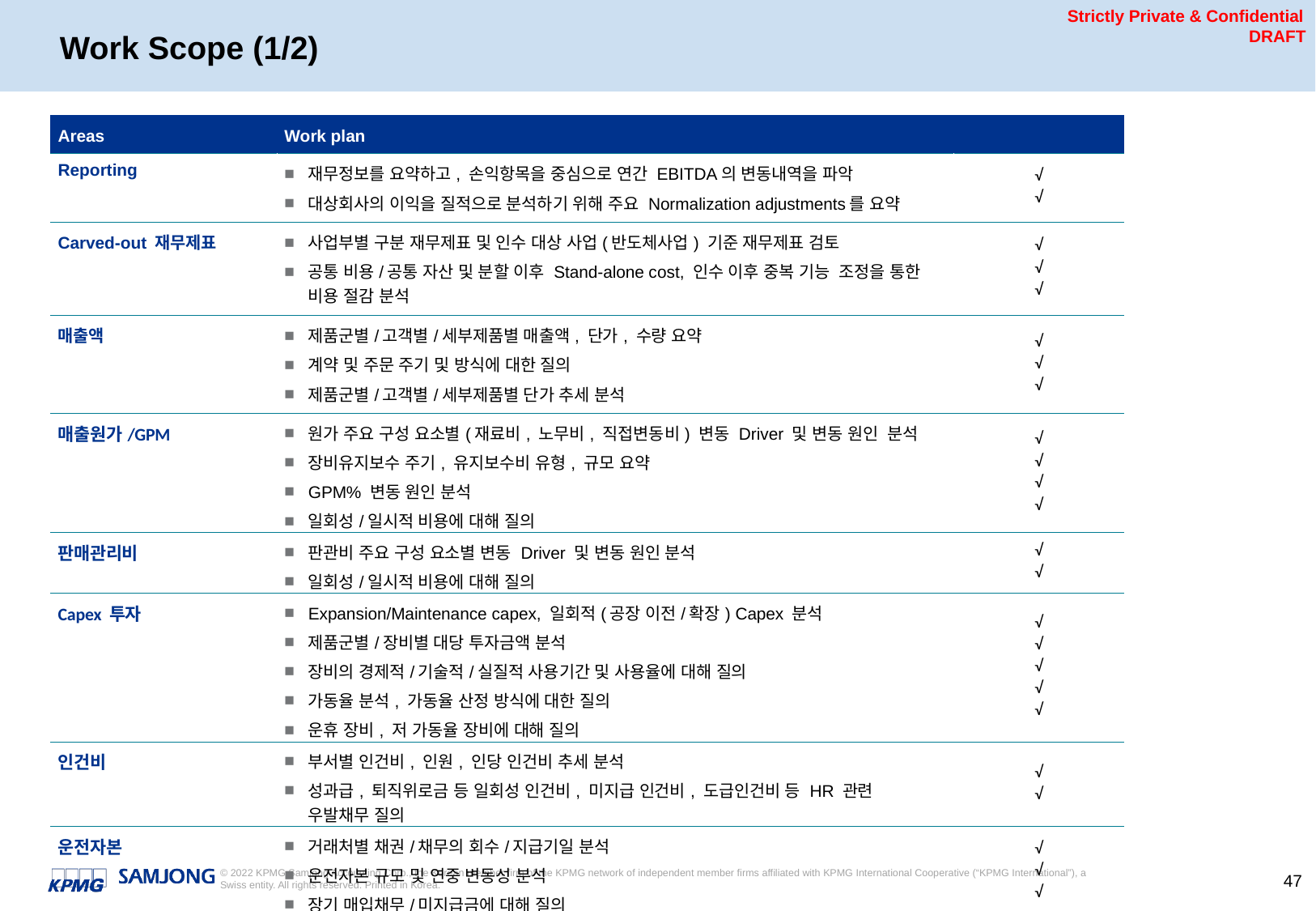

# Work Scope (1/2)
| Areas | Work plan |  |
| --- | --- | --- |
| Reporting | 재무정보를 요약하고, 손익항목을 중심으로 연간 EBITDA의 변동내역을 파악 대상회사의 이익을 질적으로 분석하기 위해 주요 Normalization adjustments를 요약 | √ √ |
| Carved-out 재무제표 | 사업부별 구분 재무제표 및 인수 대상 사업(반도체사업) 기준 재무제표 검토 공통 비용/공통 자산 및 분할 이후 Stand-alone cost, 인수 이후 중복 기능 조정을 통한 비용 절감 분석 | √ √ √ |
| 매출액 | 제품군별/고객별/세부제품별 매출액, 단가, 수량 요약 계약 및 주문 주기 및 방식에 대한 질의 제품군별/고객별/세부제품별 단가 추세 분석 | √ √ √ |
| 매출원가/GPM | 원가 주요 구성 요소별(재료비, 노무비, 직접변동비) 변동 Driver 및 변동 원인 분석 장비유지보수 주기, 유지보수비 유형, 규모 요약 GPM% 변동 원인 분석 일회성/일시적 비용에 대해 질의 | √ √ √ √ |
| 판매관리비 | 판관비 주요 구성 요소별 변동 Driver 및 변동 원인 분석 일회성/일시적 비용에 대해 질의 | √ √ |
| Capex 투자 | Expansion/Maintenance capex, 일회적(공장 이전/확장) Capex 분석 제품군별/장비별 대당 투자금액 분석 장비의 경제적/기술적/실질적 사용기간 및 사용율에 대해 질의 가동율 분석, 가동율 산정 방식에 대한 질의 운휴 장비, 저 가동율 장비에 대해 질의 | √ √ √ √ √ |
| 인건비 | 부서별 인건비, 인원, 인당 인건비 추세 분석 성과급, 퇴직위로금 등 일회성 인건비, 미지급 인건비, 도급인건비 등 HR 관련 우발채무 질의 | √ √ |
| 운전자본 | 거래처별 채권/채무의 회수/지급기일 분석 운전자본 규모 및 연중 변동성 분석 장기 매입채무/미지급금에 대해 질의 | √ √ √ |